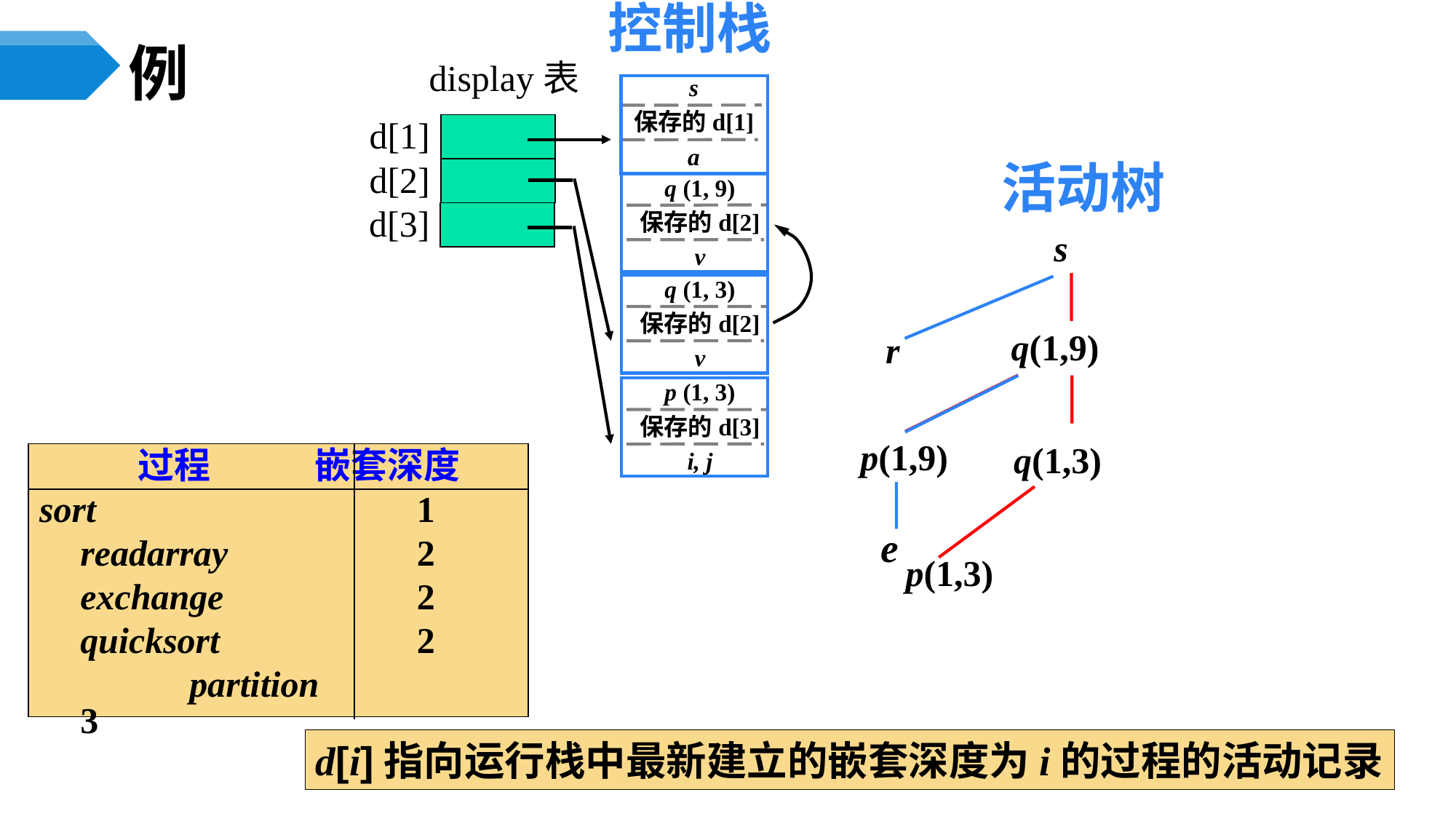

控制栈
# 例
display表
s

保存的d[1]

a
d[1]

活动树
d[2]

q (1, 9)

保存的d[2]

v

d[3]

s

q (1, 3)

保存的d[2]

v

q(1,9)
r
p (1, 3)

保存的d[3]

i, j

p(1,9)
q(1,3)
	      过程	  嵌套深度
sort		             1
	readarray	             2
	exchange	             2
	quicksort	             2
		partition	             3

e
p(1,3)
d[i]指向运行栈中最新建立的嵌套深度为i的过程的活动记录